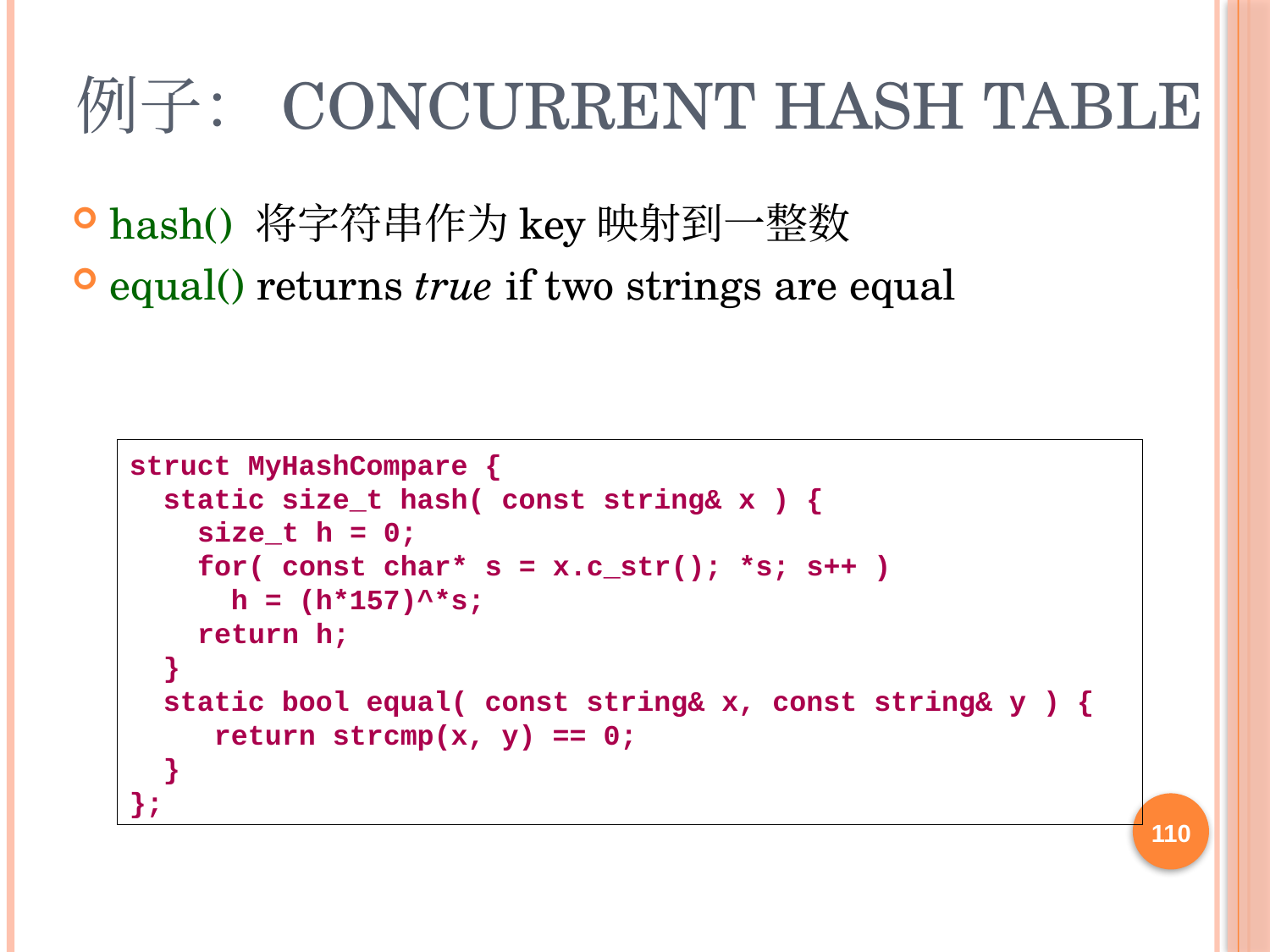

# 例子：Concurrent Hash Table
hash() 将字符串作为key映射到一整数
equal() returns true if two strings are equal
struct MyHashCompare {
  static size_t hash( const string& x ) {
    size_t h = 0;
    for( const char* s = x.c_str(); *s; s++ )
      h = (h*157)^*s;
    return h;
  }
  static bool equal( const string& x, const string& y ) {
     return strcmp(x, y) == 0;
  }
};
110
110